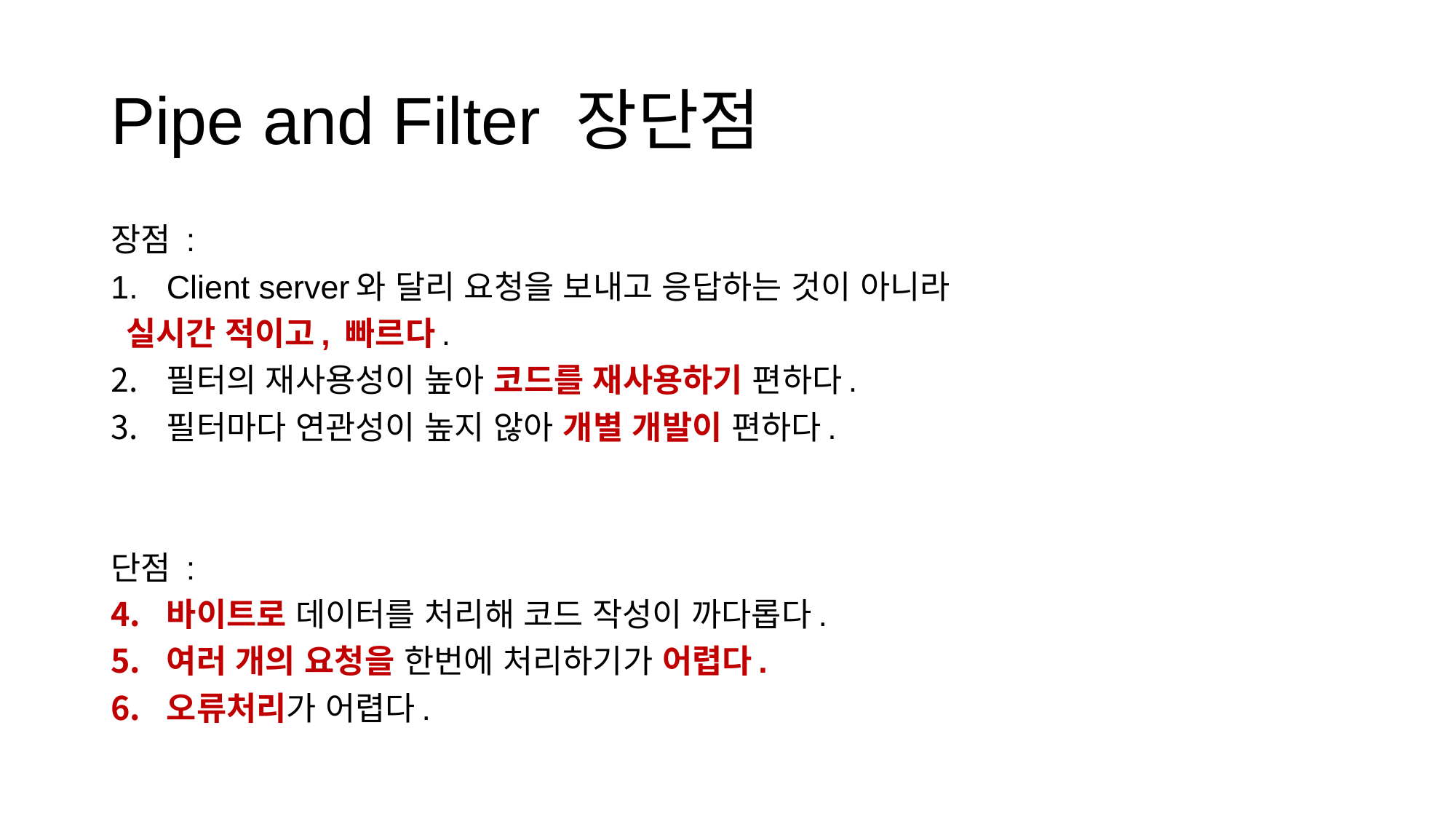

# Pipe and Filter 장단점
장점 :
Client server와 달리 요청을 보내고 응답하는 것이 아니라
 실시간 적이고, 빠르다.
필터의 재사용성이 높아 코드를 재사용하기 편하다.
필터마다 연관성이 높지 않아 개별 개발이 편하다.

단점 :
바이트로 데이터를 처리해 코드 작성이 까다롭다.
여러 개의 요청을 한번에 처리하기가 어렵다.
오류처리가 어렵다.